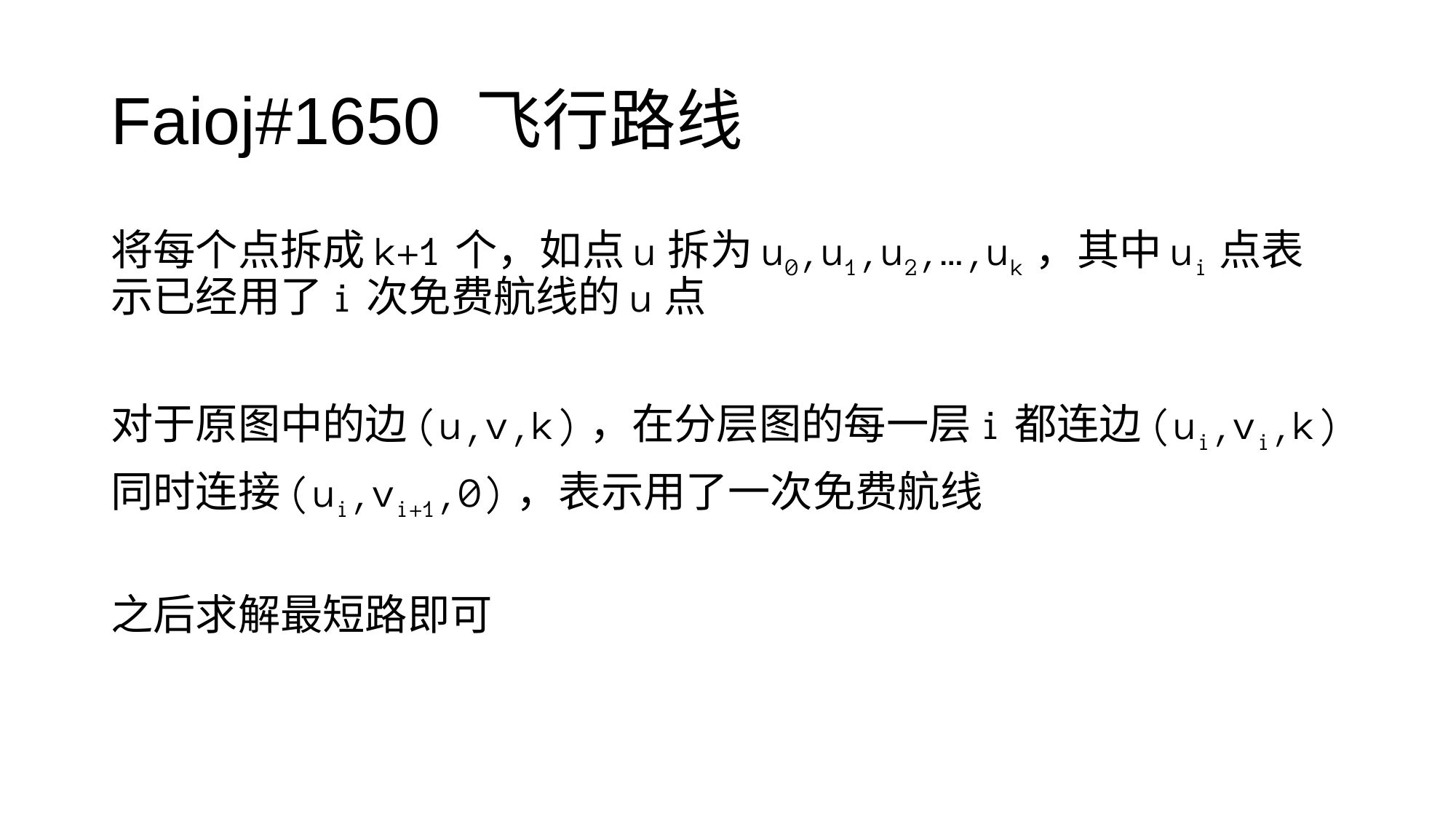

# Faioj#1650 飞行路线
将每个点拆成k+1个，如点u拆为u0,u1,u2,…,uk，其中ui点表示已经用了i次免费航线的u点

对于原图中的边(u,v,k)，在分层图的每一层i都连边(ui,vi,k)
同时连接(ui,vi+1,0)，表示用了一次免费航线

之后求解最短路即可